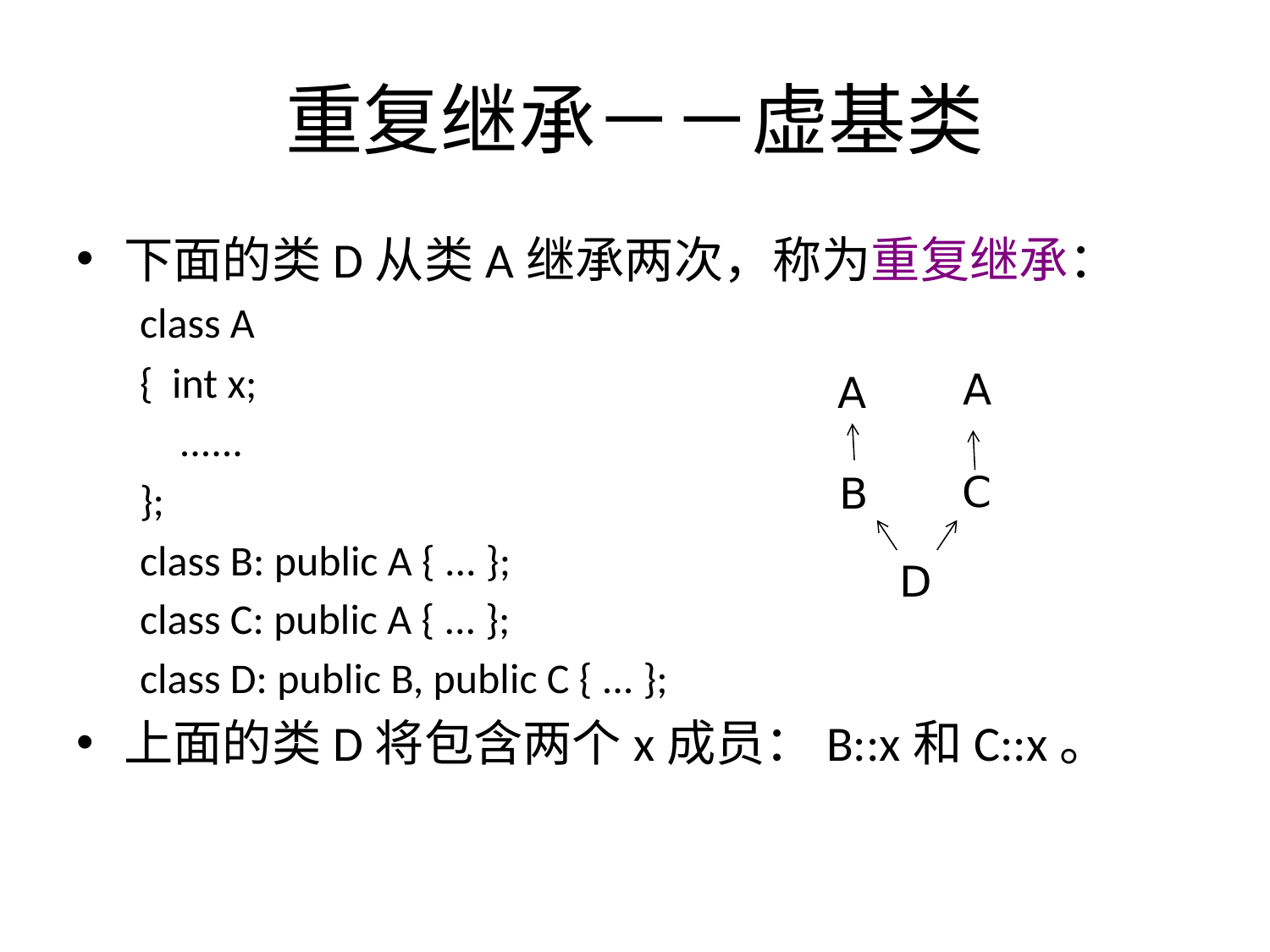

# 重复继承－－虚基类
下面的类D从类A继承两次，称为重复继承：
class A
{  int x;
	......
};
class B: public A { ... };
class C: public A { ... };
class D: public B, public C { ... };
上面的类D将包含两个x成员：B::x和C::x。
A
A
C
B
D